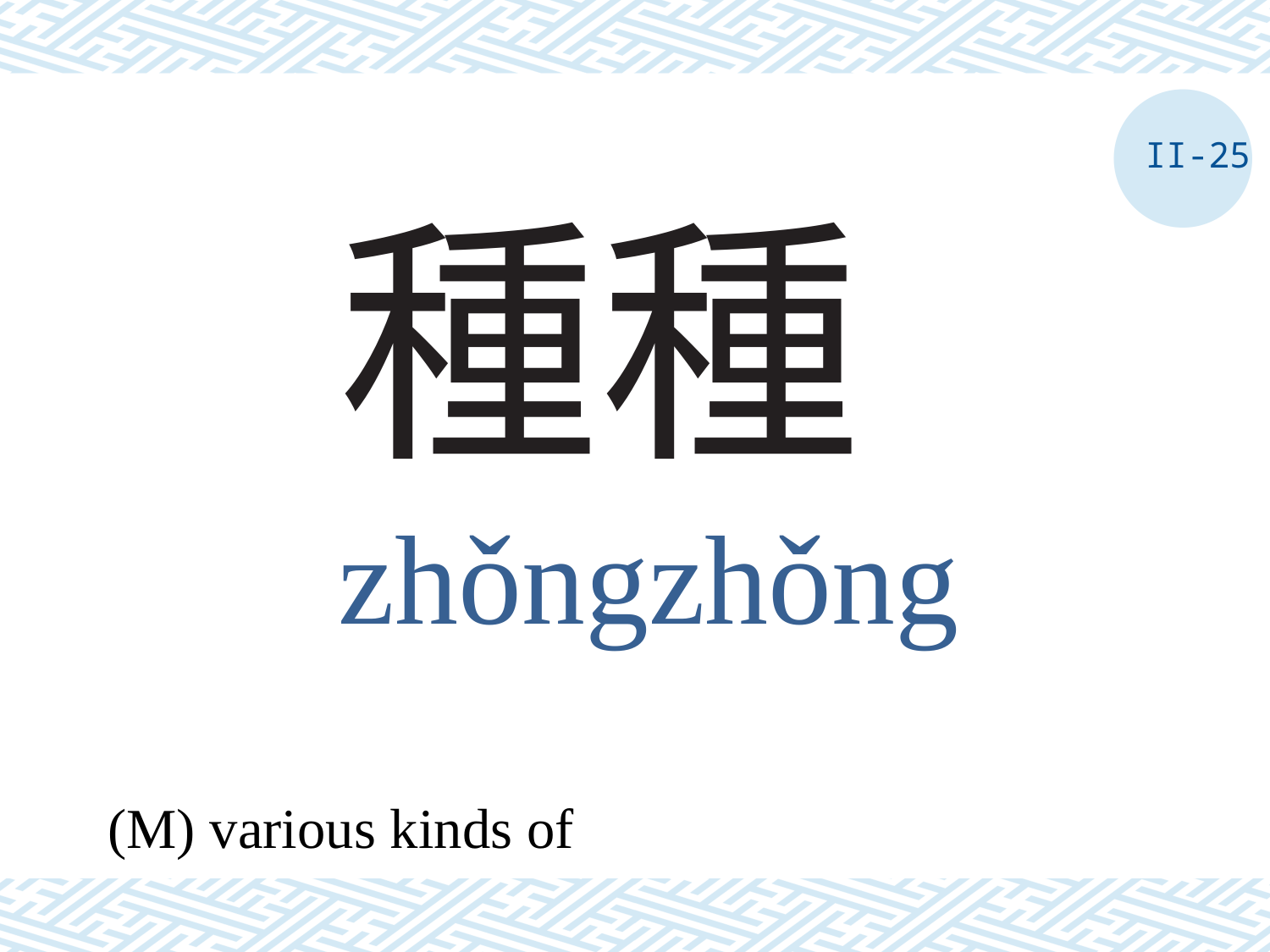

II-25

# 種種
zhǒngzhǒng
(M) various kinds of